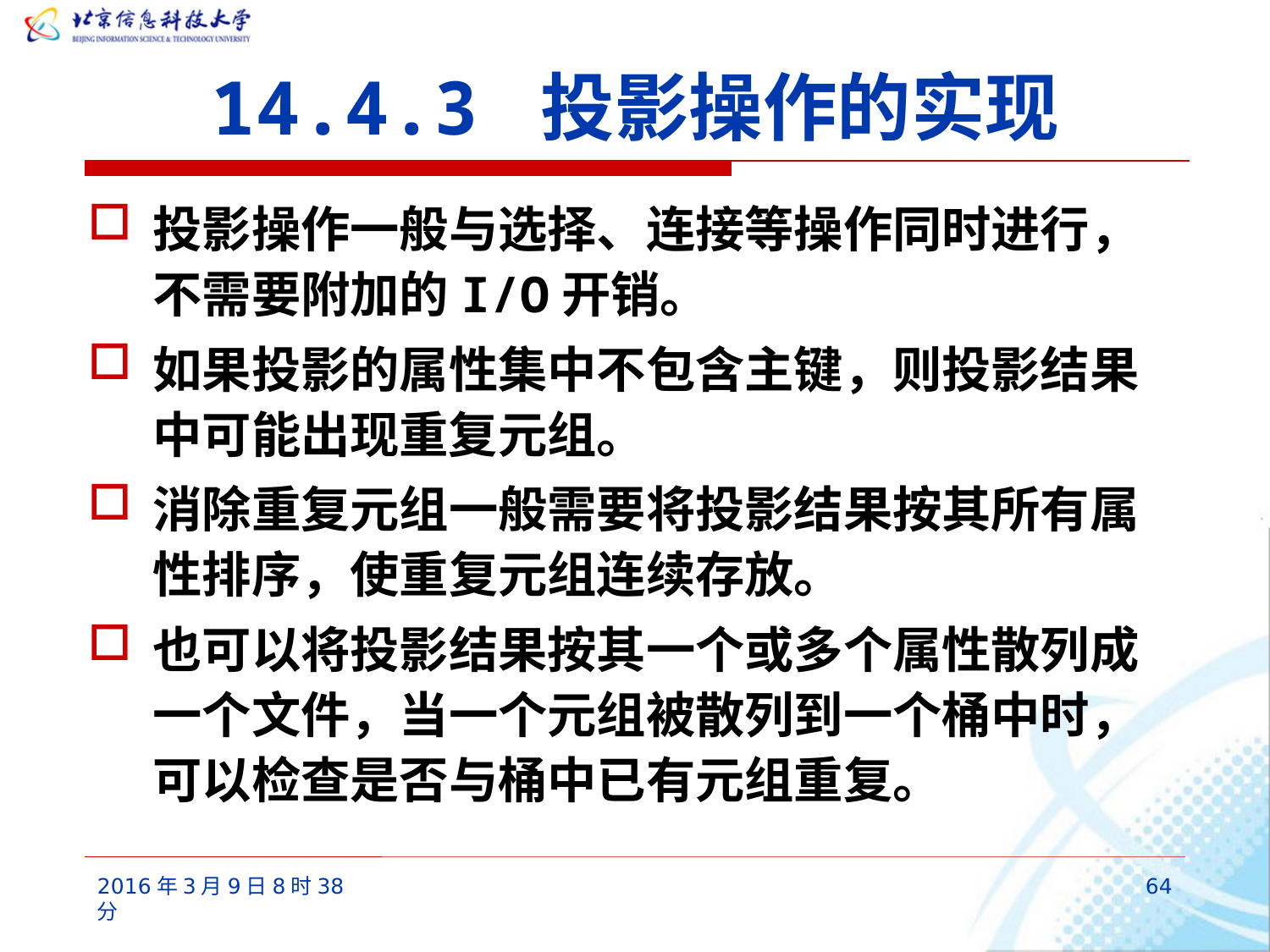

# 14.4.3 投影操作的实现
投影操作一般与选择、连接等操作同时进行，不需要附加的I/O开销。
如果投影的属性集中不包含主键，则投影结果中可能出现重复元组。
消除重复元组一般需要将投影结果按其所有属性排序，使重复元组连续存放。
也可以将投影结果按其一个或多个属性散列成一个文件，当一个元组被散列到一个桶中时，可以检查是否与桶中已有元组重复。
2016年3月9日8时38分
64